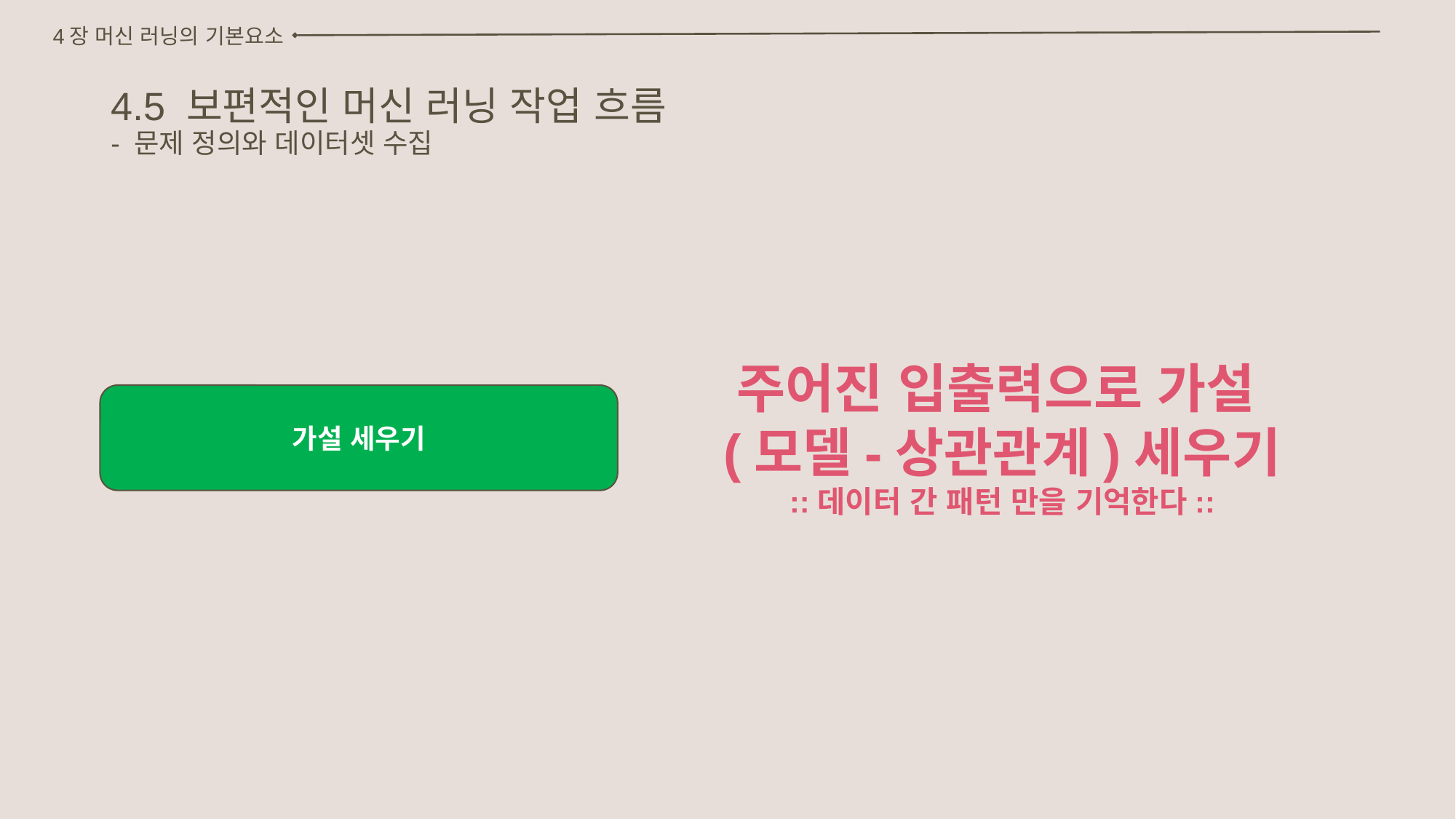

4장 머신 러닝의 기본요소
# 4.5 보편적인 머신 러닝 작업 흐름 - 문제 정의와 데이터셋 수집
주어진 입출력으로 가설(모델-상관관계)세우기
::데이터 간 패턴 만을 기억한다::
가설 세우기